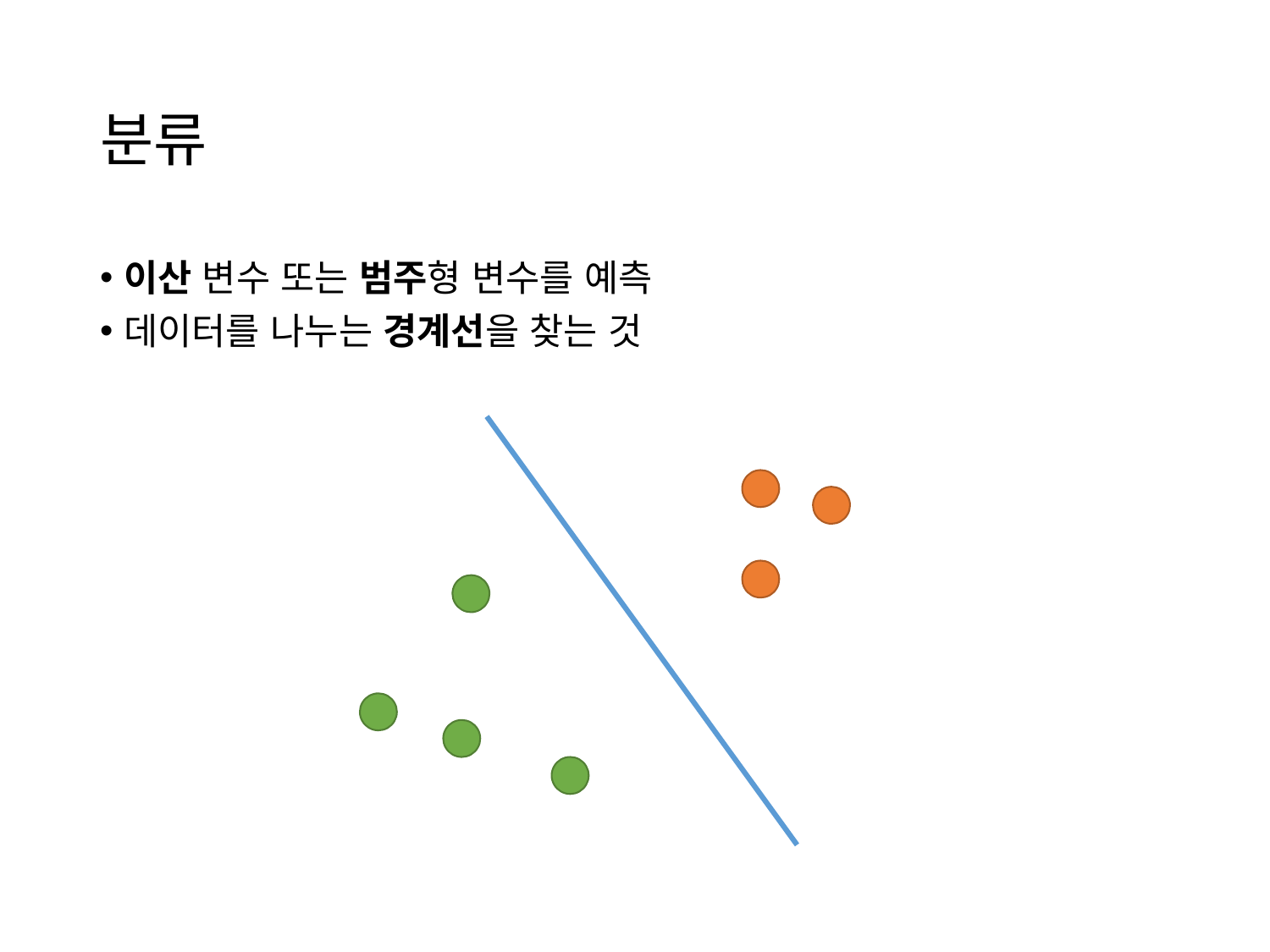

# 분류
이산 변수 또는 범주형 변수를 예측
데이터를 나누는 경계선을 찾는 것